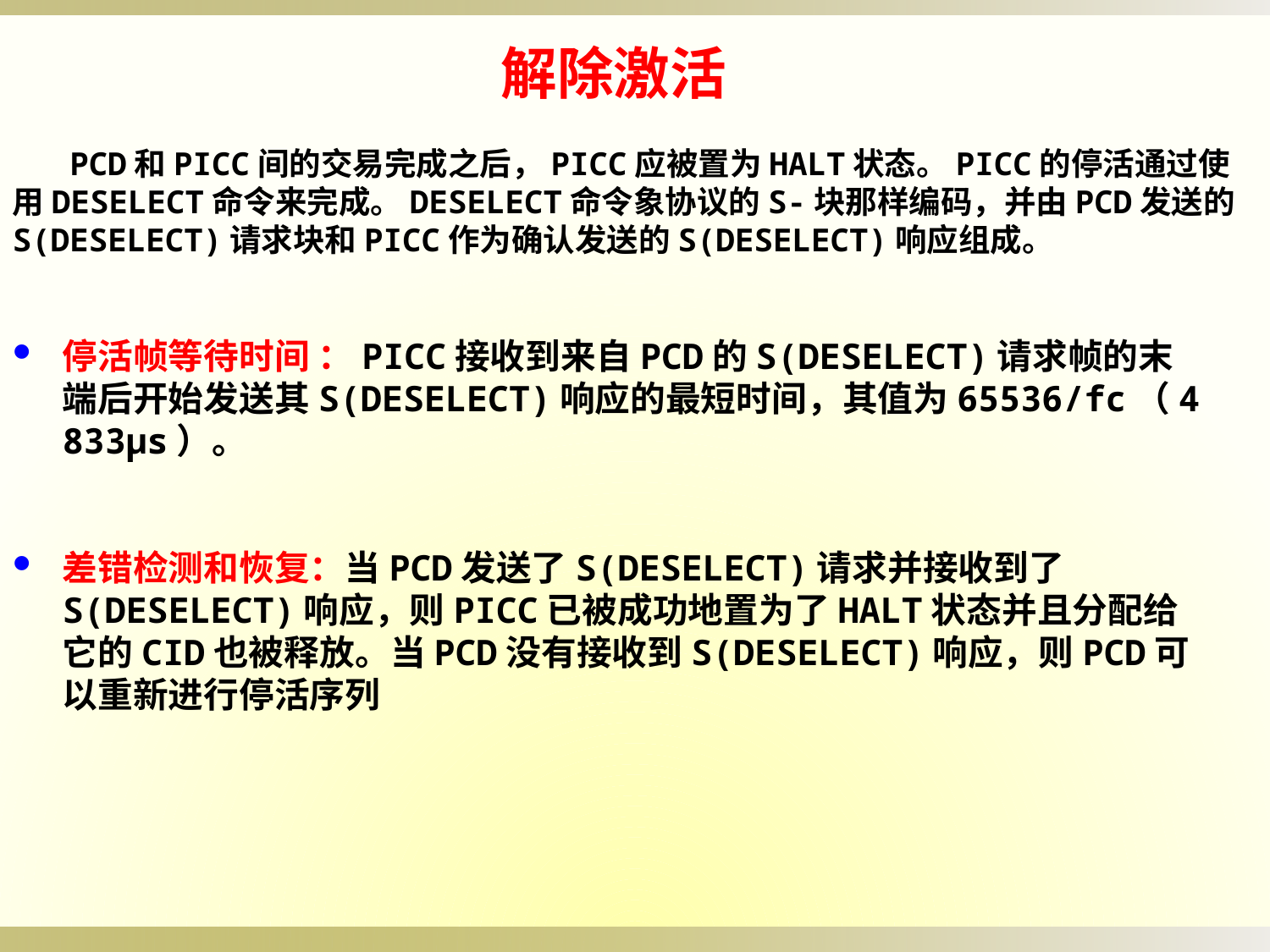

解除激活

   PCD和PICC间的交易完成之后，PICC应被置为HALT状态。PICC的停活通过使用DESELECT命令来完成。DESELECT命令象协议的S-块那样编码，并由PCD发送的S(DESELECT)请求块和PICC作为确认发送的S(DESELECT)响应组成。
停活帧等待时间 ：PICC接收到来自PCD的S(DESELECT)请求帧的末端后开始发送其S(DESELECT)响应的最短时间，其值为65536/fc（4833μs）。
差错检测和恢复：当PCD发送了S(DESELECT)请求并接收到了S(DESELECT)响应，则PICC已被成功地置为了HALT状态并且分配给它的CID也被释放。当PCD没有接收到S(DESELECT)响应，则PCD可以重新进行停活序列